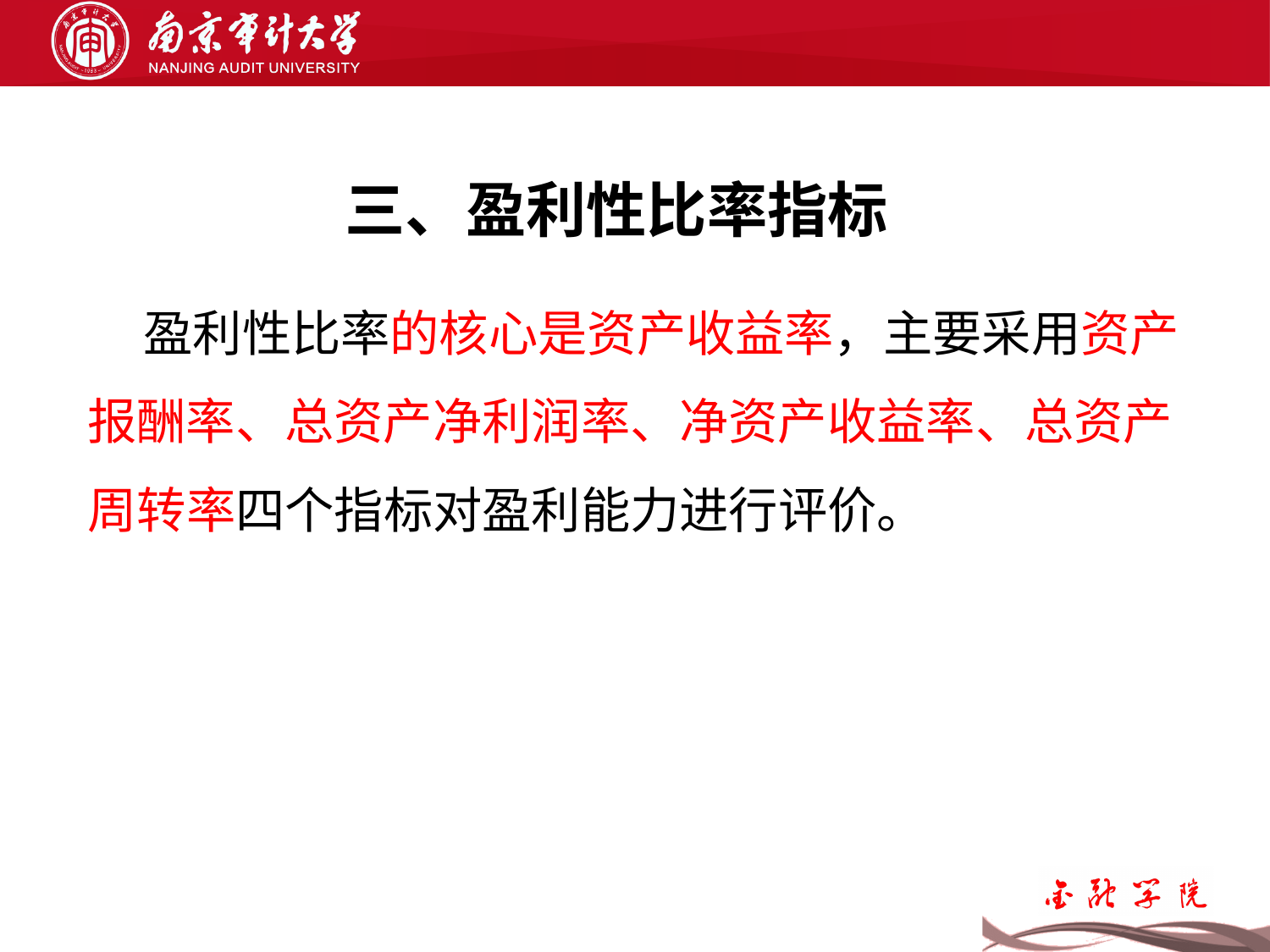

# 三、盈利性比率指标
    盈利性比率的核心是资产收益率，主要采用资产报酬率、总资产净利润率、净资产收益率、总资产周转率四个指标对盈利能力进行评价。